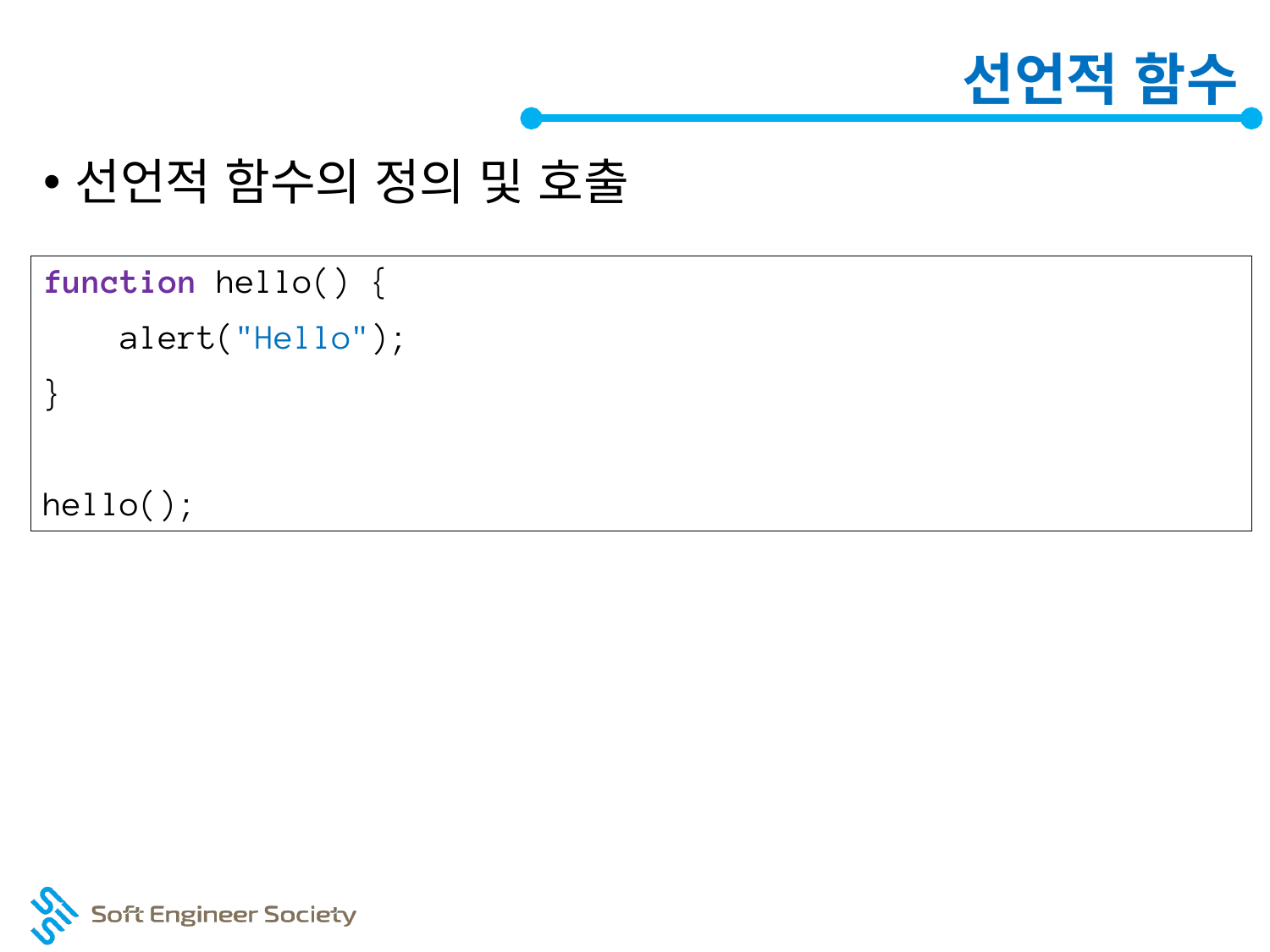

# 선언적 함수
선언적 함수의 정의 및 호출
function hello() {
    alert("Hello");
}

hello();